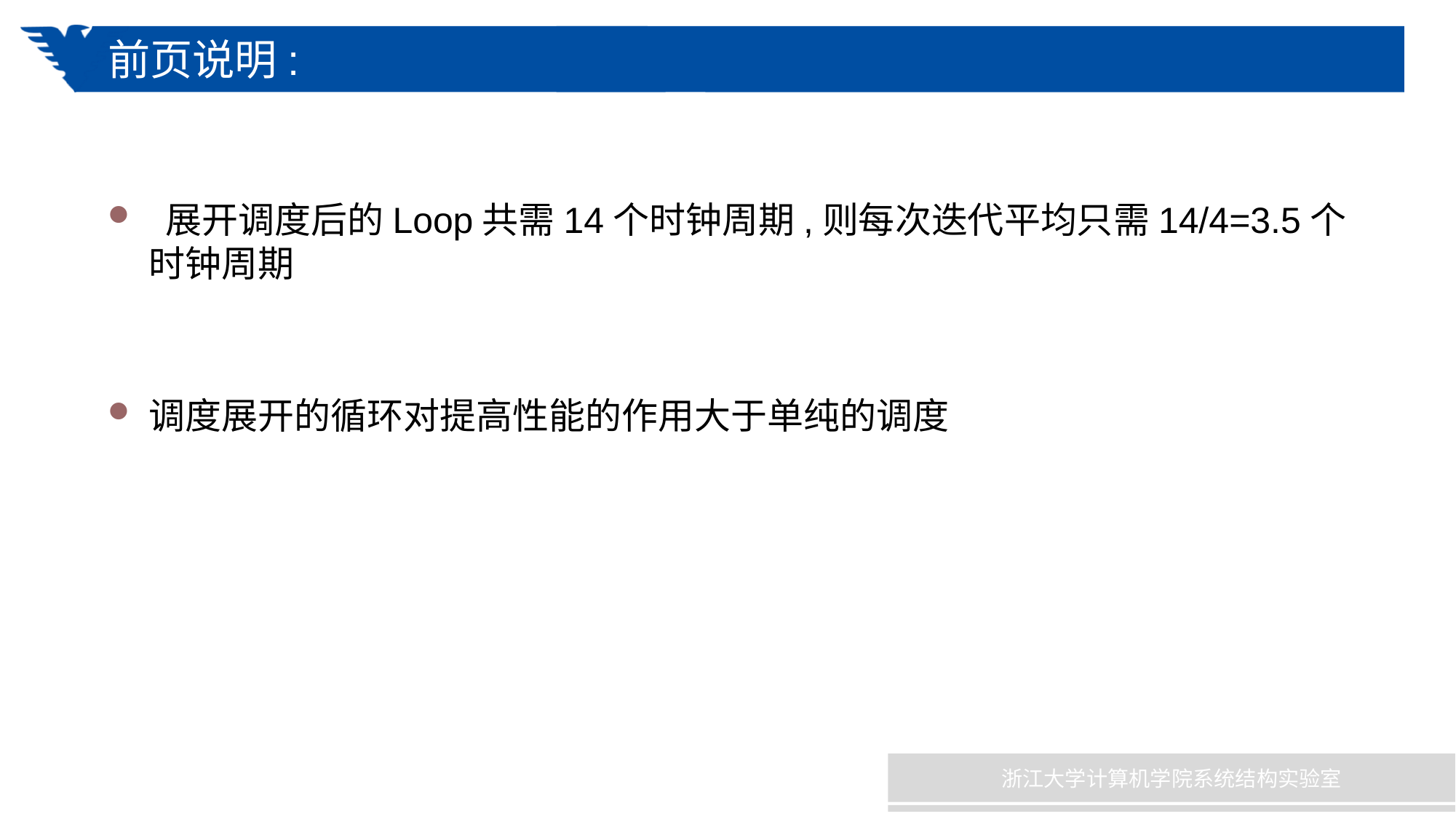

# 前页说明:
 展开调度后的Loop共需14个时钟周期,则每次迭代平均只需14/4=3.5个时钟周期

调度展开的循环对提高性能的作用大于单纯的调度